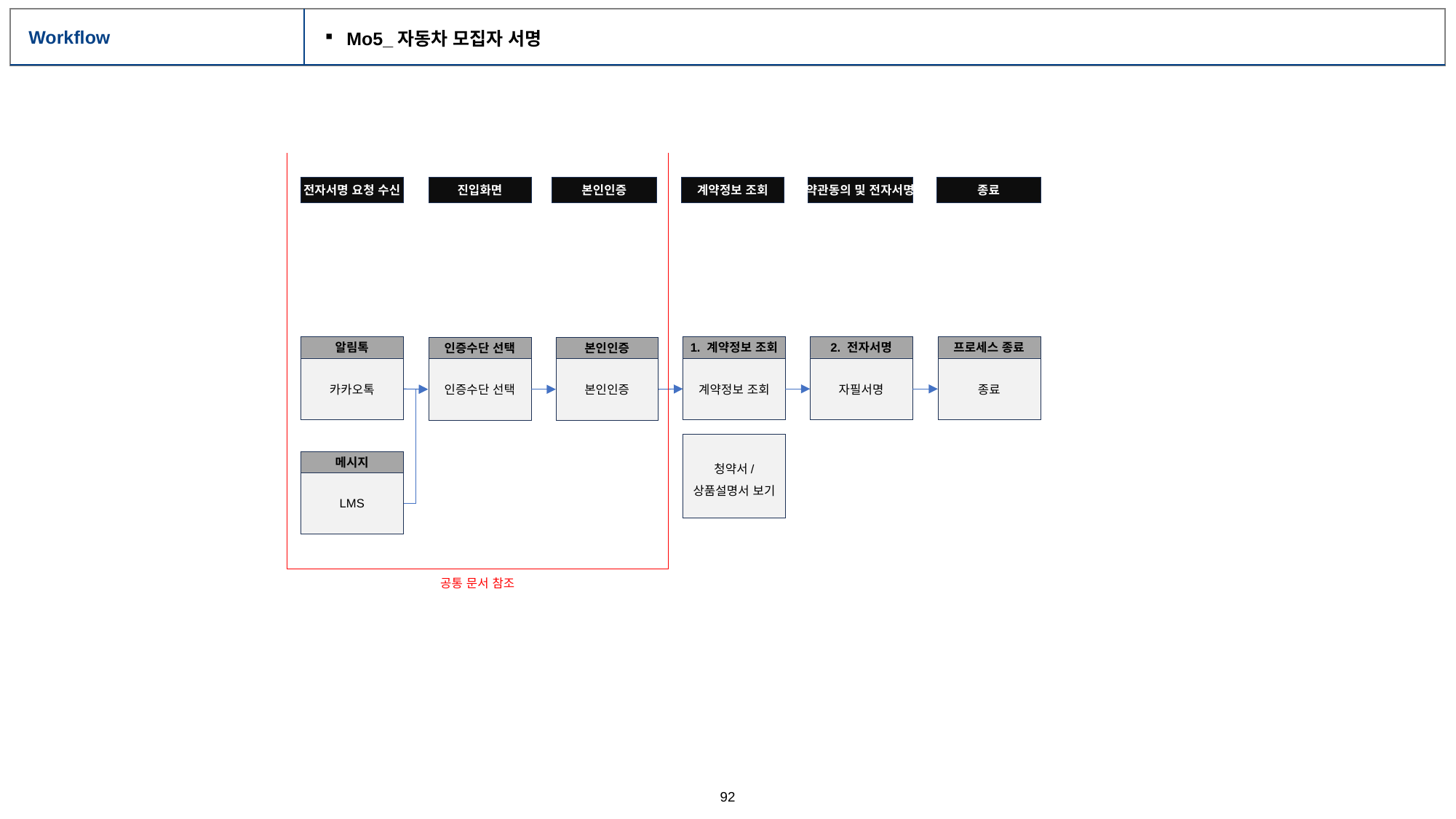

# Workflow
Mo5_자동차 모집자 서명

전자서명 요청 수신
진입화면
본인인증
계약정보 조회
약관동의 및 전자서명
종료
2. 전자서명
자필서명
프로세스 종료
종료
알림톡
카카오톡
1. 계약정보 조회
계약정보 조회
인증수단 선택
인증수단 선택
본인인증
본인인증
청약서/
상품설명서 보기
메시지
LMS
공통 문서 참조